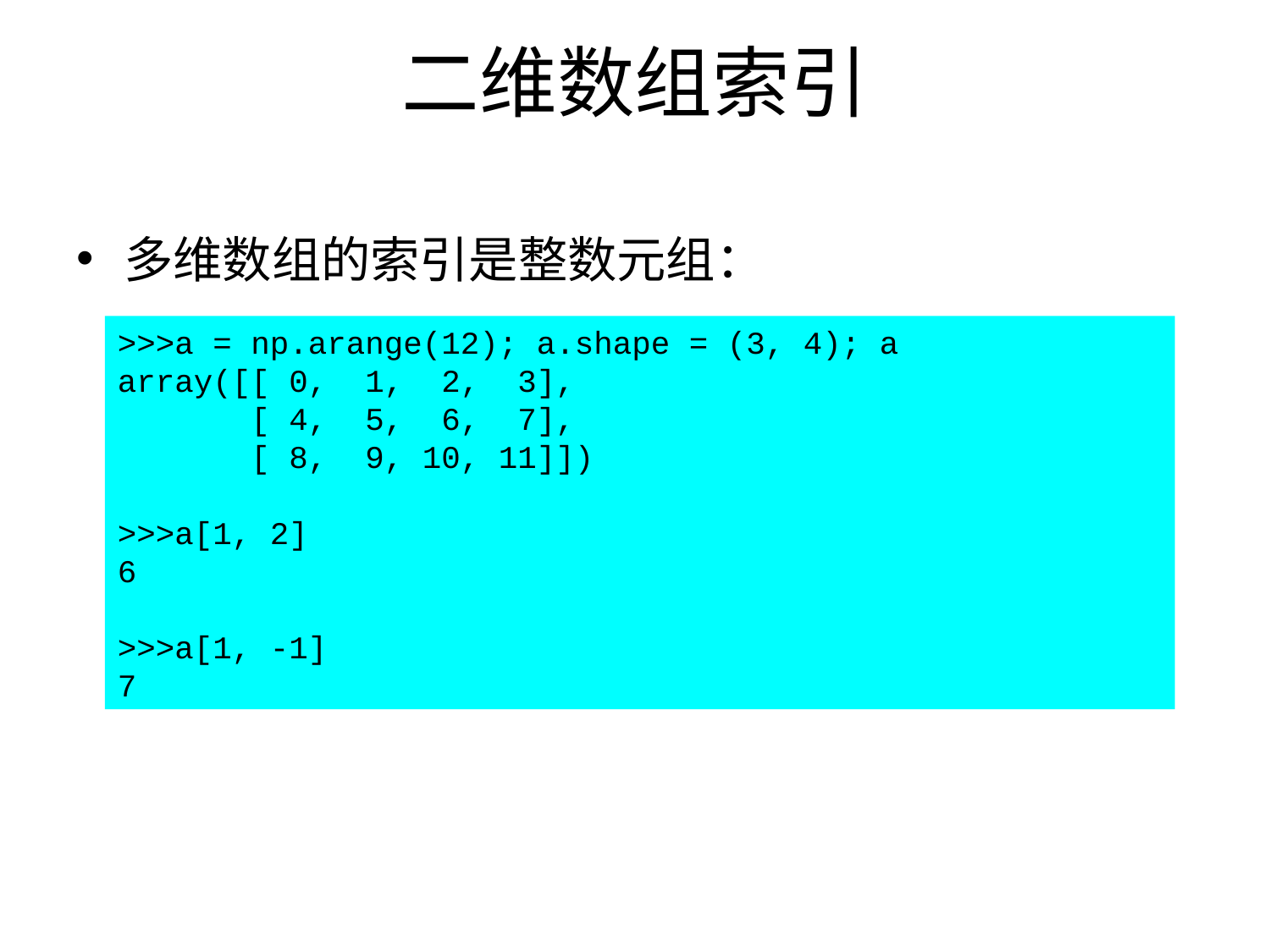

# 二维数组索引
多维数组的索引是整数元组：
>>>a = np.arange(12); a.shape = (3, 4); a
array([[ 0,  1,  2,  3],
       [ 4,  5,  6,  7],
       [ 8,  9, 10, 11]])

>>>a[1, 2]
6

>>>a[1, -1]
7